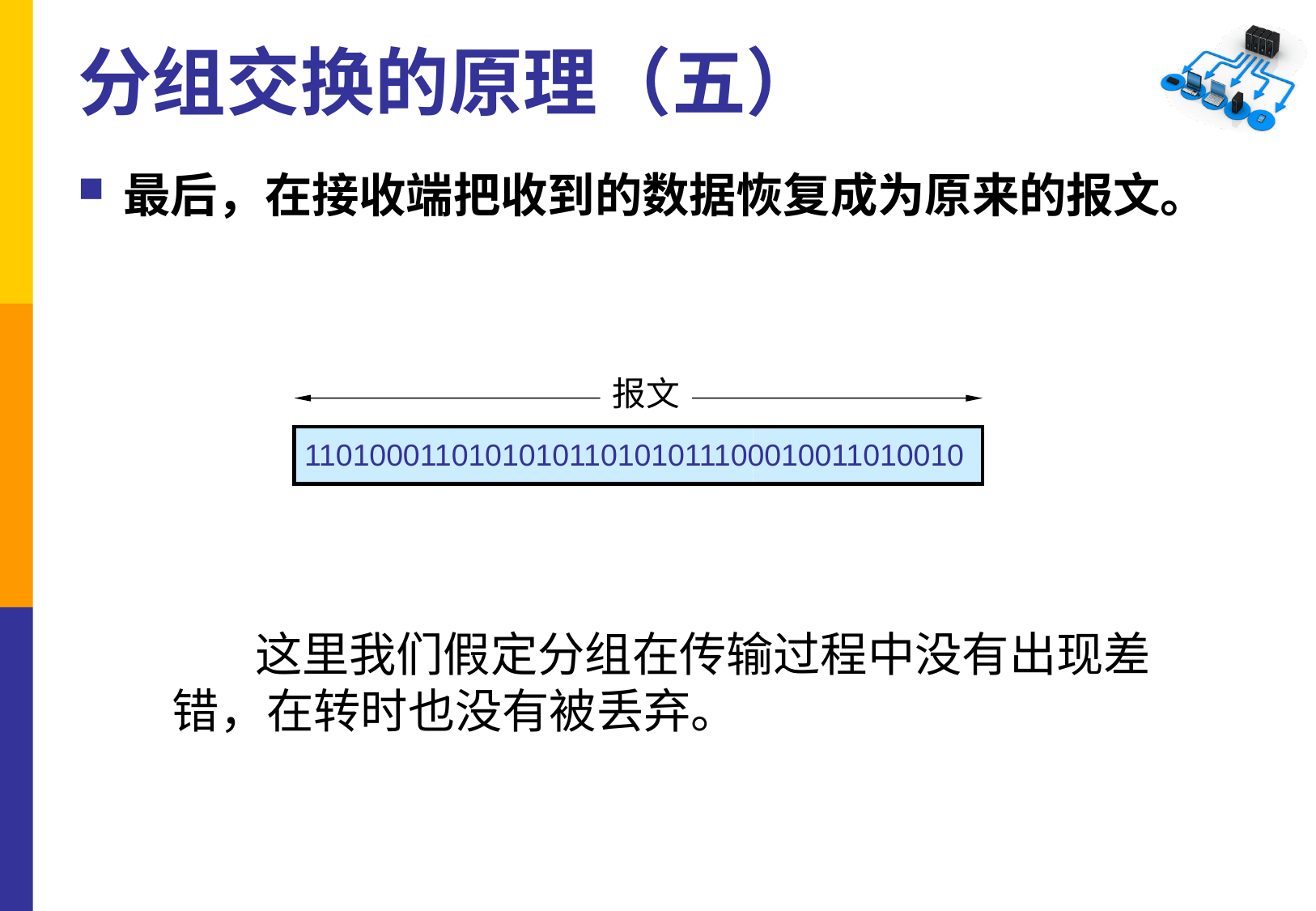

分组交换的原理（五）
最后，在接收端把收到的数据恢复成为原来的报文。

报文

1101000110101010110101011100010011010010
        这里我们假定分组在传输过程中没有出现差错，在转时也没有被丢弃。